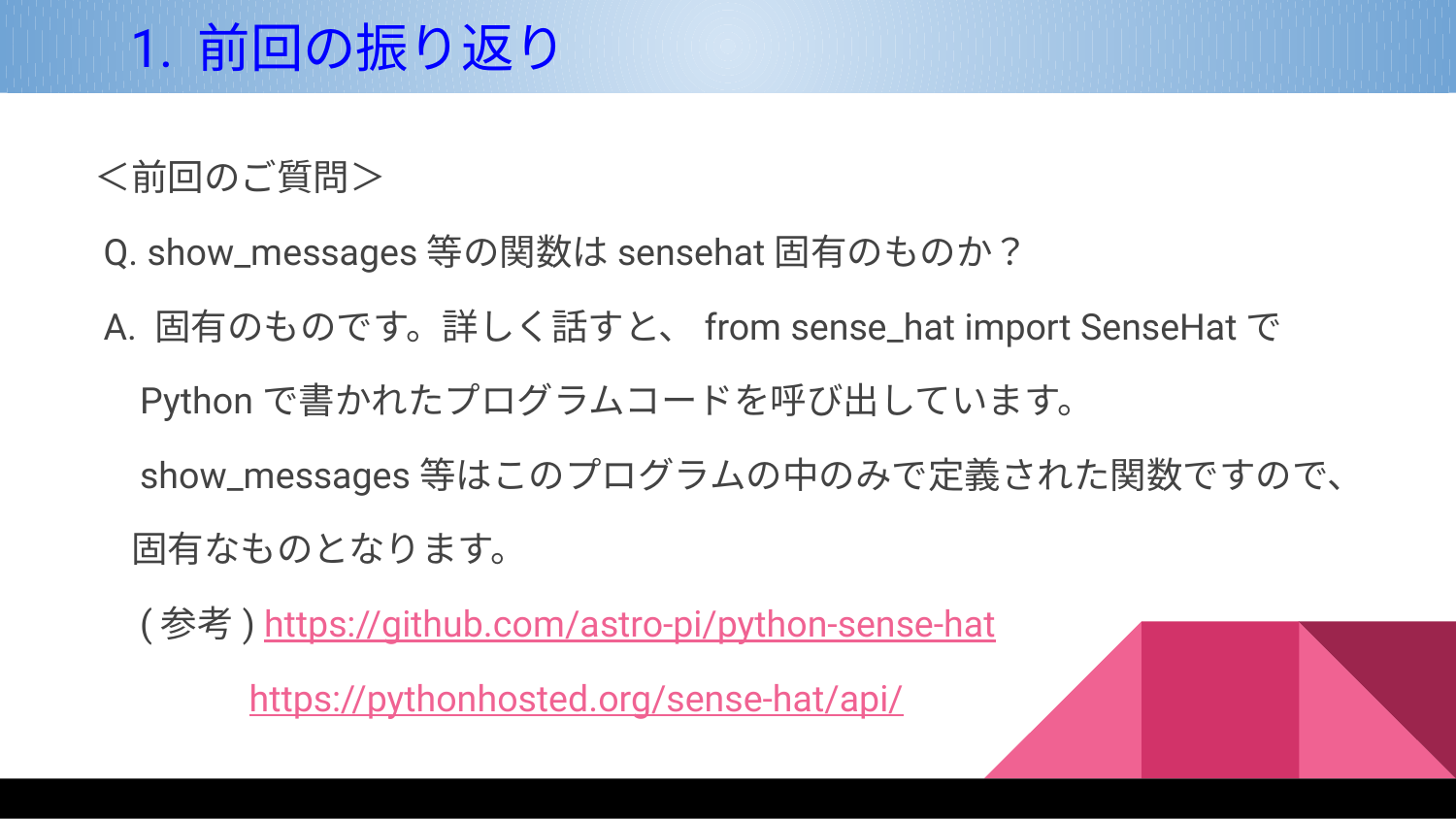

1. 前回の振り返り
　＜前回のご質問＞
　Q. show_messages等の関数はsensehat固有のものか？
　A. 固有のものです。詳しく話すと、from sense_hat import SenseHatで
　　Pythonで書かれたプログラムコードを呼び出しています。
　　show_messages等はこのプログラムの中のみで定義された関数ですので、
　　固有なものとなります。
　　(参考) https://github.com/astro-pi/python-sense-hat
　　　　　https://pythonhosted.org/sense-hat/api/